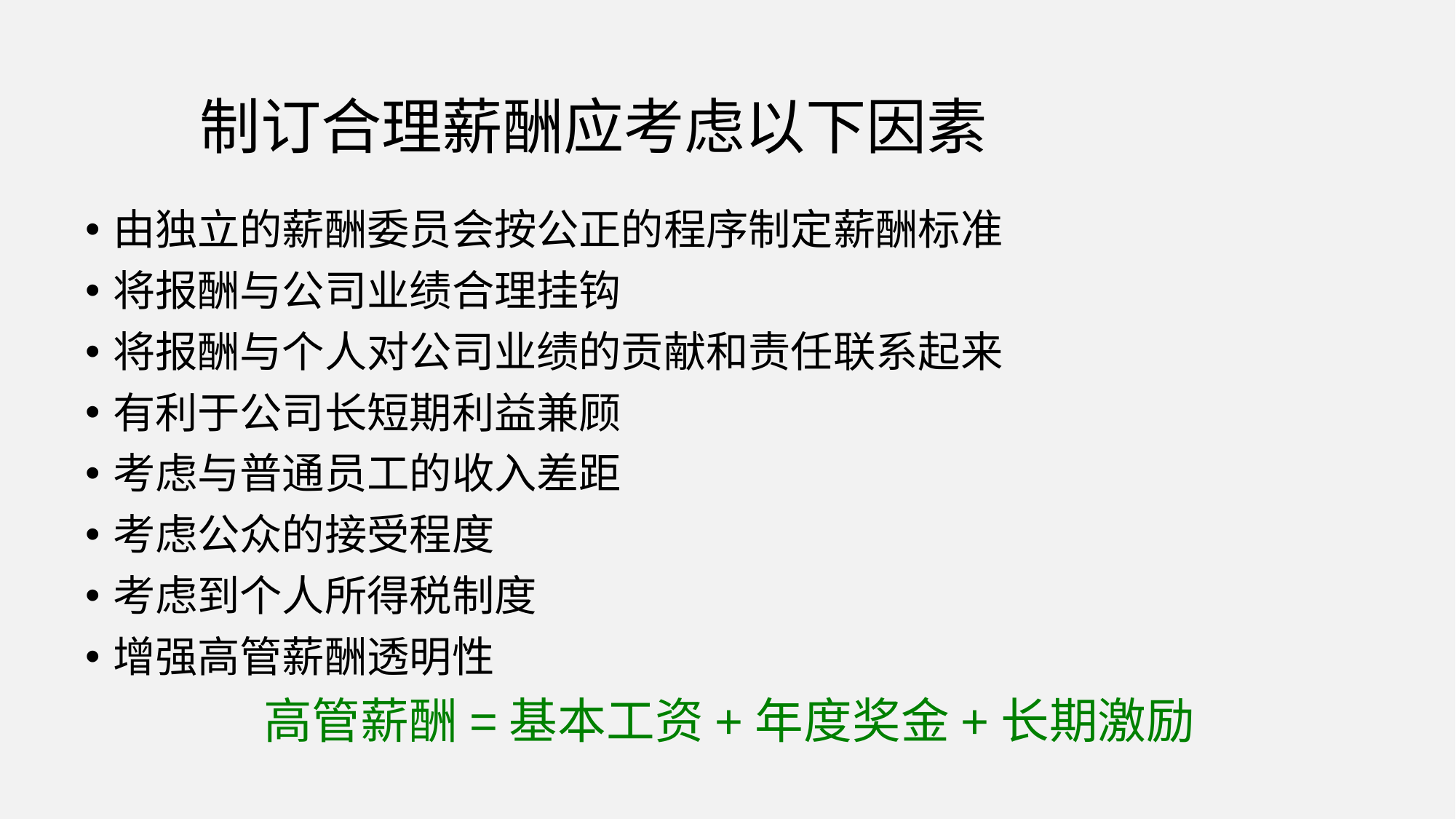

# 制订合理薪酬应考虑以下因素
由独立的薪酬委员会按公正的程序制定薪酬标准
将报酬与公司业绩合理挂钩
将报酬与个人对公司业绩的贡献和责任联系起来
有利于公司长短期利益兼顾
考虑与普通员工的收入差距
考虑公众的接受程度
考虑到个人所得税制度
增强高管薪酬透明性
高管薪酬=基本工资+年度奖金+长期激励